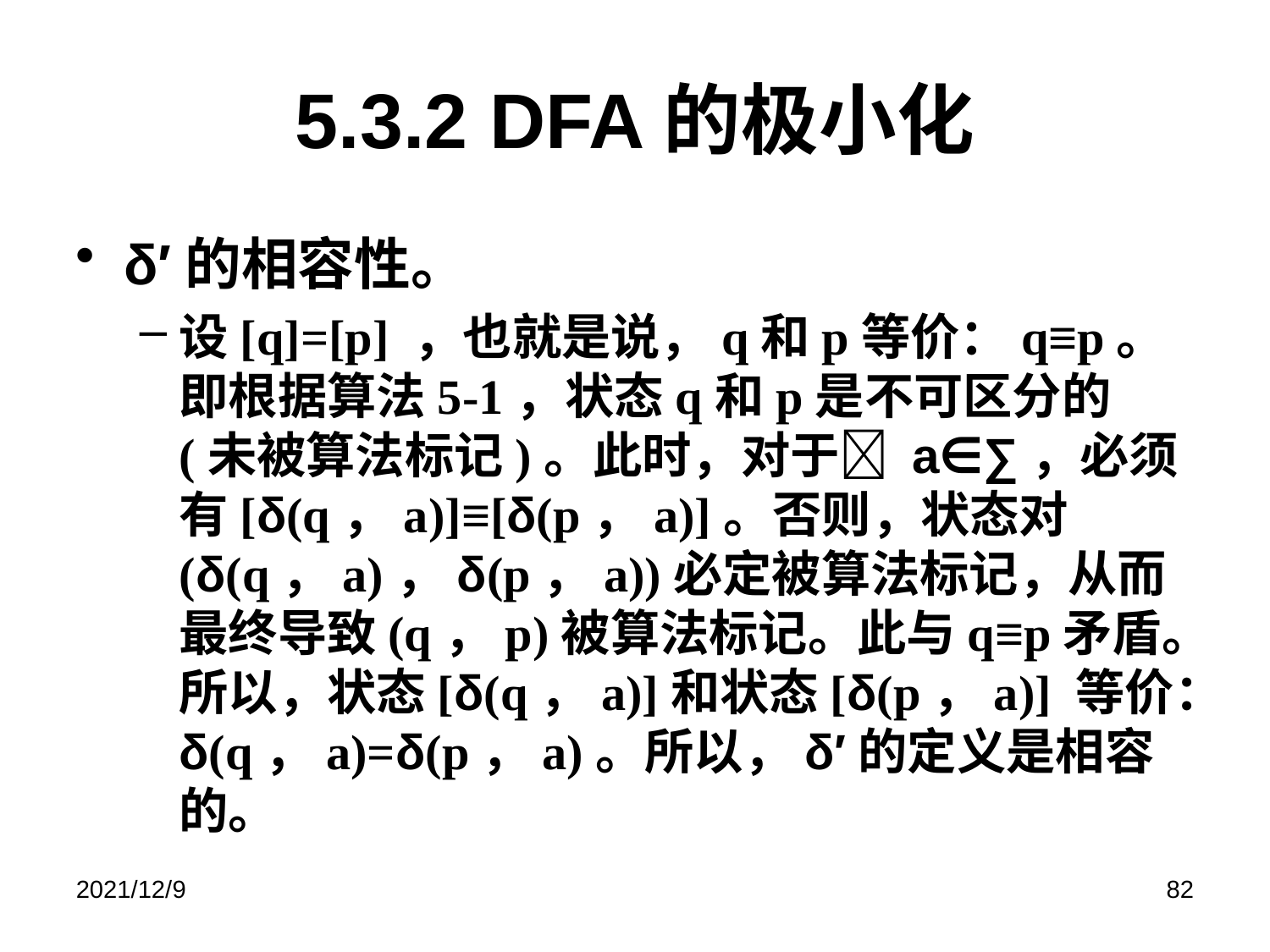

# 5.3.2 DFA的极小化
δ′的相容性。
设[q]=[p] ，也就是说，q和p等价：q≡p。即根据算法5-1，状态q和p是不可区分的(未被算法标记)。此时，对于∀ a∈∑，必须有[δ(q，a)]≡[δ(p，a)]。否则，状态对(δ(q，a)，δ(p，a))必定被算法标记，从而最终导致(q，p)被算法标记。此与q≡p矛盾。所以，状态[δ(q，a)]和状态[δ(p，a)] 等价：δ(q，a)=δ(p，a)。所以，δ′的定义是相容的。
2021/12/9
82